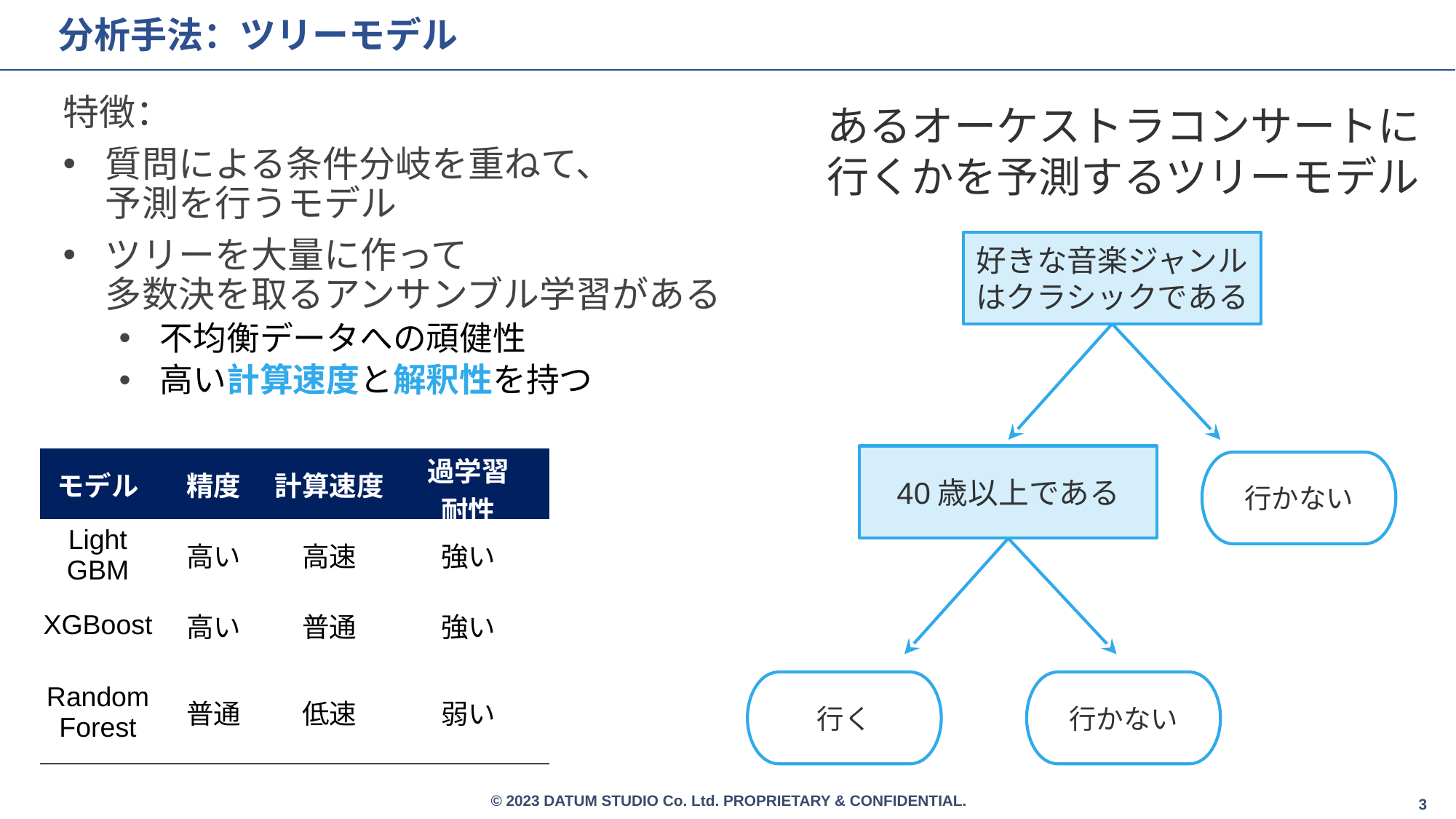

# 分析手法：ツリーモデル
特徴：
質問による条件分岐を重ねて、
予測を行うモデル
ツリーを大量に作って
多数決を取るアンサンブル学習がある
不均衡データへの頑健性
高い計算速度と解釈性を持つ
あるオーケストラコンサートに
行くかを予測するツリーモデル
好きな音楽ジャンルはクラシックである
40歳以上である
行かない
行く
行かない
| モデル | 精度 | 計算速度 | 過学習 耐性 |
| --- | --- | --- | --- |
| Light GBM | 高い | 高速 | 強い |
| XGBoost | 高い | 普通 | 強い |
| Random Forest | 普通 | 低速 | 弱い |